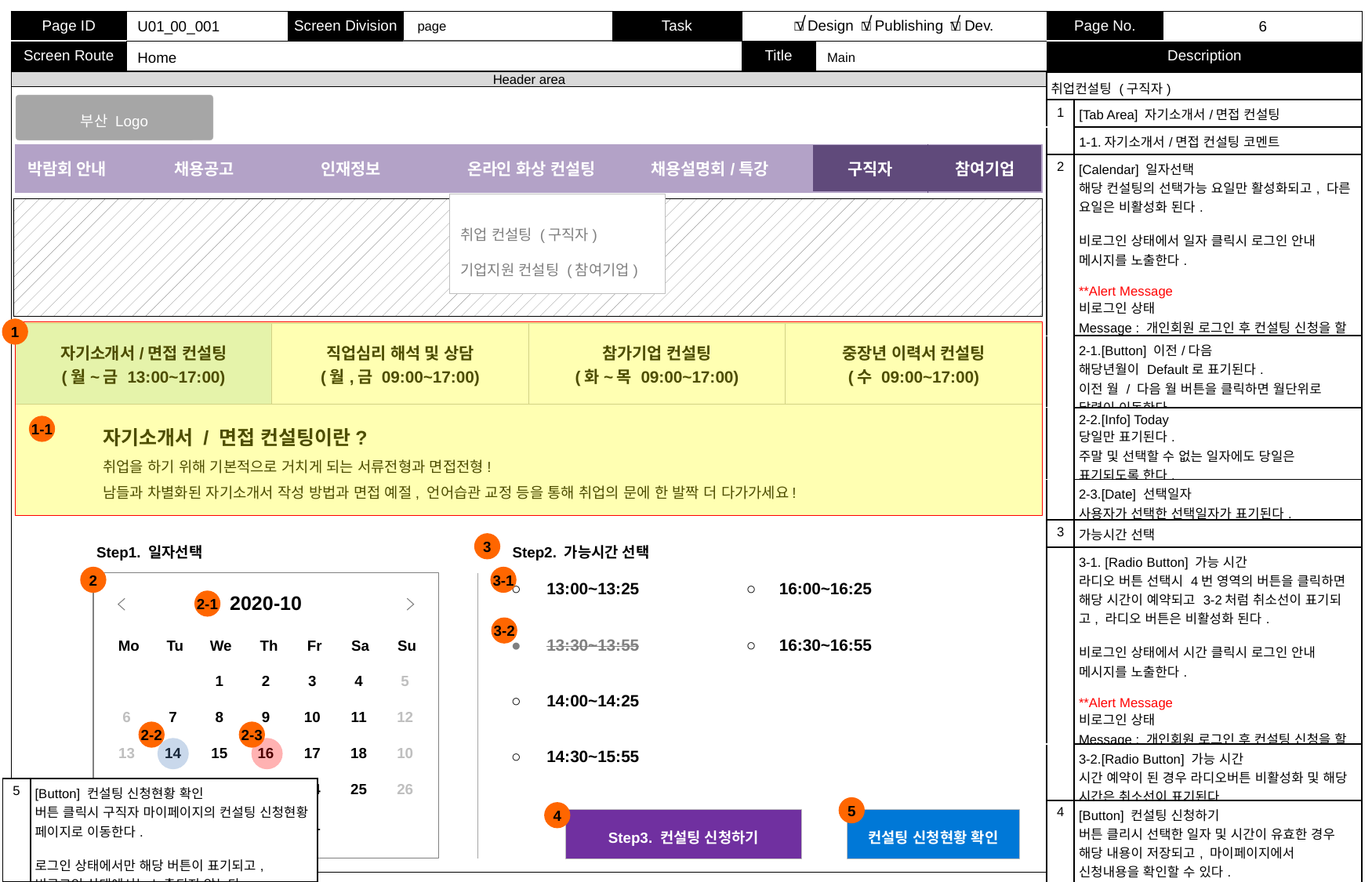

√
√
√
00_001
page
Home
Main
Header area
| 취업컨설팅 (구직자) |  |
| --- | --- |
| 1 | [Tab Area] 자기소개서/면접 컨설팅 |
|  | 1-1.자기소개서/면접 컨설팅 코멘트 |
| 2 | [Calendar] 일자선택 해당 컨설팅의 선택가능 요일만 활성화되고, 다른 요일은 비활성화 된다. 비로그인 상태에서 일자 클릭시 로그인 안내 메시지를 노출한다. \*\*Alert Message 비로그인 상태 Message : 개인회원 로그인 후 컨설팅 신청을 할 수 있습니다. |
|  | 2-1.[Button] 이전/다음 해당년월이 Default로 표기된다. 이전 월 / 다음 월 버튼을 클릭하면 월단위로 달력이 이동한다. |
|  | 2-2.[Info] Today 당일만 표기된다. 주말 및 선택할 수 없는 일자에도 당일은 표기되도록 한다. |
|  | 2-3.[Date] 선택일자 사용자가 선택한 선택일자가 표기된다. |
| 3 | 가능시간 선택 |
|  | 3-1. [Radio Button] 가능 시간 라디오 버튼 선택시 4번 영역의 버튼을 클릭하면 해당 시간이 예약되고 3-2처럼 취소선이 표기되고, 라디오 버튼은 비활성화 된다. 비로그인 상태에서 시간 클릭시 로그인 안내 메시지를 노출한다. \*\*Alert Message 비로그인 상태 Message : 개인회원 로그인 후 컨설팅 신청을 할 수 있습니다. |
|  | 3-2.[Radio Button] 가능 시간 시간 예약이 된 경우 라디오버튼 비활성화 및 해당 시간은 취소선이 표기된다. |
| 4 | [Button] 컨설팅 신청하기 버튼 클리시 선택한 일자 및 시간이 유효한 경우 해당 내용이 저장되고, 마이페이지에서 신청내용을 확인할 수 있다. \*\*Alert Message 일자 선택이 안된 경우 Message : 컨설팅 일자를 선택해 주세요 시간 선택이 안된 경우 Message : 컨설팅 시간을 선택해 주세요. |
통합로그인
부산 Logo
| 박람회 안내 | 채용공고 | 인재정보 | 온라인 화상 컨설팅 | 채용설명회/특강 | 구직자 | 참여기업 |
| --- | --- | --- | --- | --- | --- | --- |
취업 컨설팅 (구직자)
기업지원 컨설팅 (참여기업)
취업 컨설팅
1

| 자기소개서/면접 컨설팅 (월~금 13:00~17:00) | 직업심리 해석 및 상담 (월,금 09:00~17:00) | 참가기업 컨설팅 (화~목 09:00~17:00) | 중장년 이력서 컨설팅 (수 09:00~17:00) |
| --- | --- | --- | --- |
자기소개서 / 면접 컨설팅이란?
취업을 하기 위해 기본적으로 거치게 되는 서류전형과 면접전형!
남들과 차별화된 자기소개서 작성 방법과 면접 예절, 언어습관 교정 등을 통해 취업의 문에 한 발짝 더 다가가세요!
1-1
3
Step1. 일자선택
Step2. 가능시간 선택
3-1
2

| ○ | 13:00~13:25 | ○ | 16:00~16:25 |
| --- | --- | --- | --- |
| ● | 13:30~13:55 | ○ | 16:30~16:55 |
| ○ | 14:00~14:25 |  |  |
| ○ | 14:30~15:55 |  |  |
2020-10
2-1

3-2
Mo
Tu
We
Th
Fr
Sa
Su
1
2
3
4
5
6
7
8
9
10
11
12
2-2
2-3

13
14
15
16
17
18
10
| 5 | [Button] 컨설팅 신청현황 확인 버튼 클릭시 구직자 마이페이지의 컨설팅 신청현황 페이지로 이동한다. 로그인 상태에서만 해당 버튼이 표기되고, 비로그인 상태에서는 노출되지 않는다. |
| --- | --- |
20
21
22
23
24
25
26
5
4
Step3. 컨설팅 신청하기
컨설팅 신청현황 확인
27
28
29
30
31